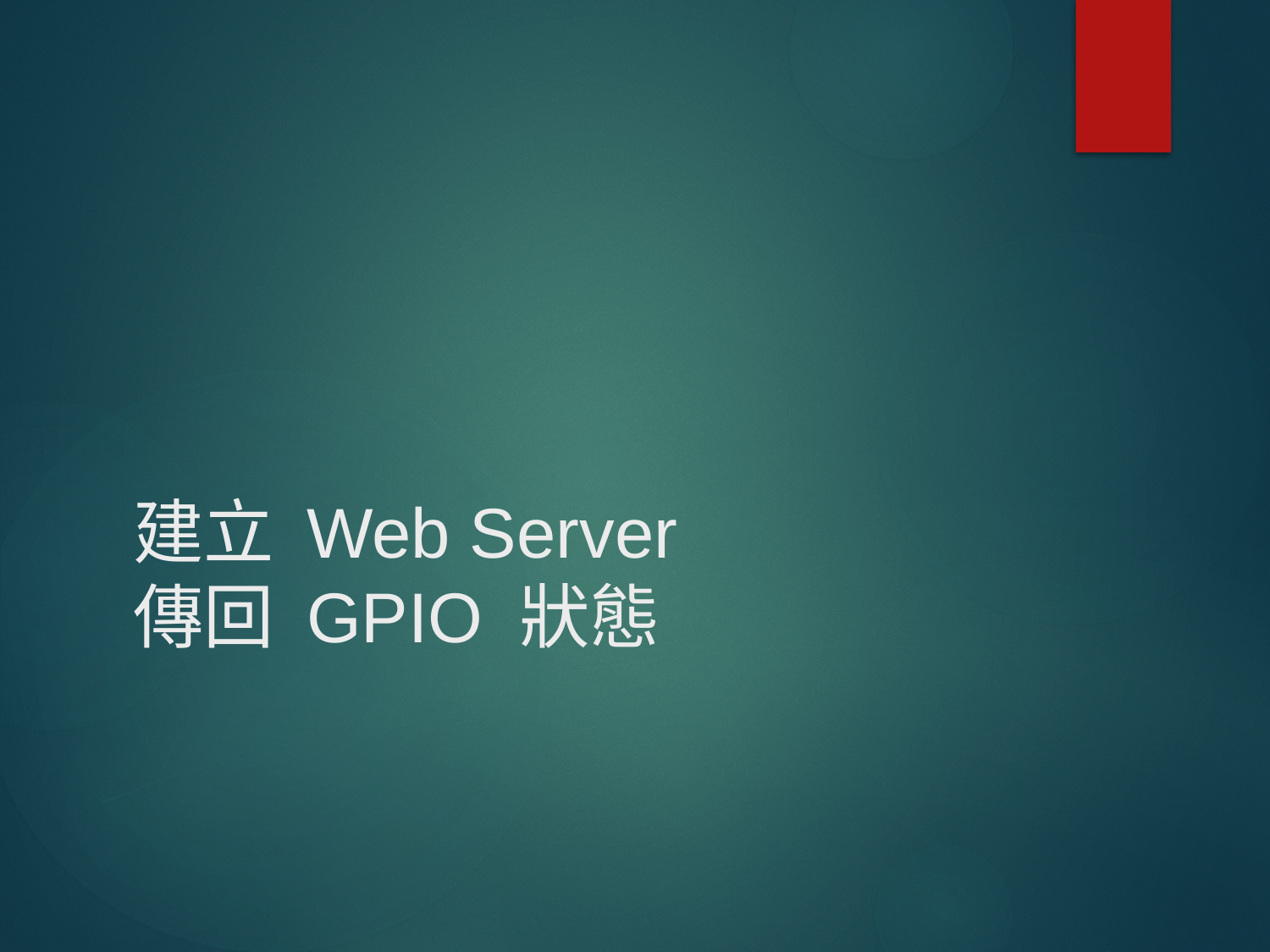

# 建立 Web Server 傳回 GPIO 狀態